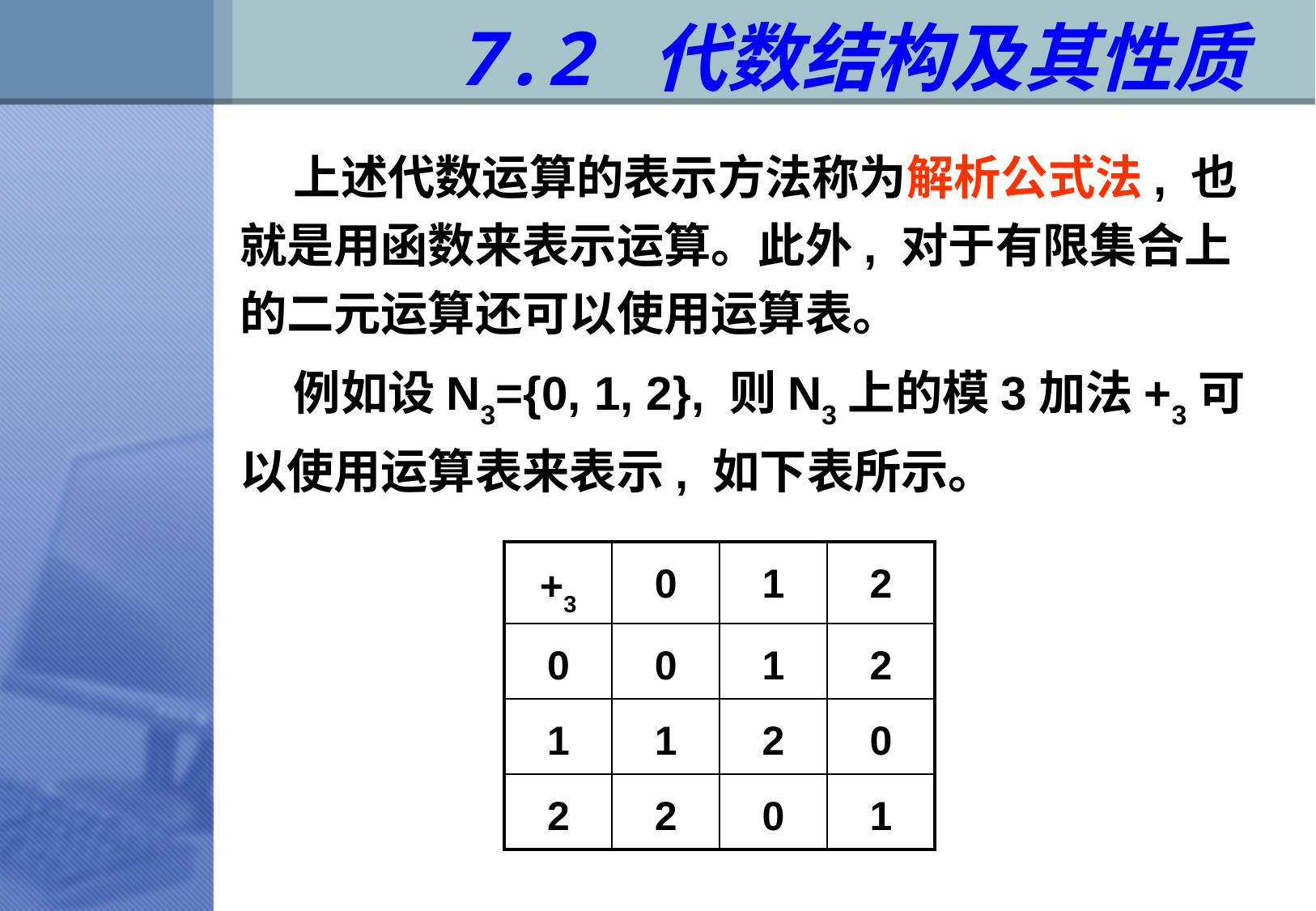

# 7.2 代数结构及其性质
    上述代数运算的表示方法称为解析公式法, 也就是用函数来表示运算。此外, 对于有限集合上的二元运算还可以使用运算表。
    例如设N3={0, 1, 2}, 则N3上的模3加法+3可以使用运算表来表示, 如下表所示。
| +3 | 0 | 1 | 2 |
| --- | --- | --- | --- |
| 0 | 0 | 1 | 2 |
| 1 | 1 | 2 | 0 |
| 2 | 2 | 0 | 1 |